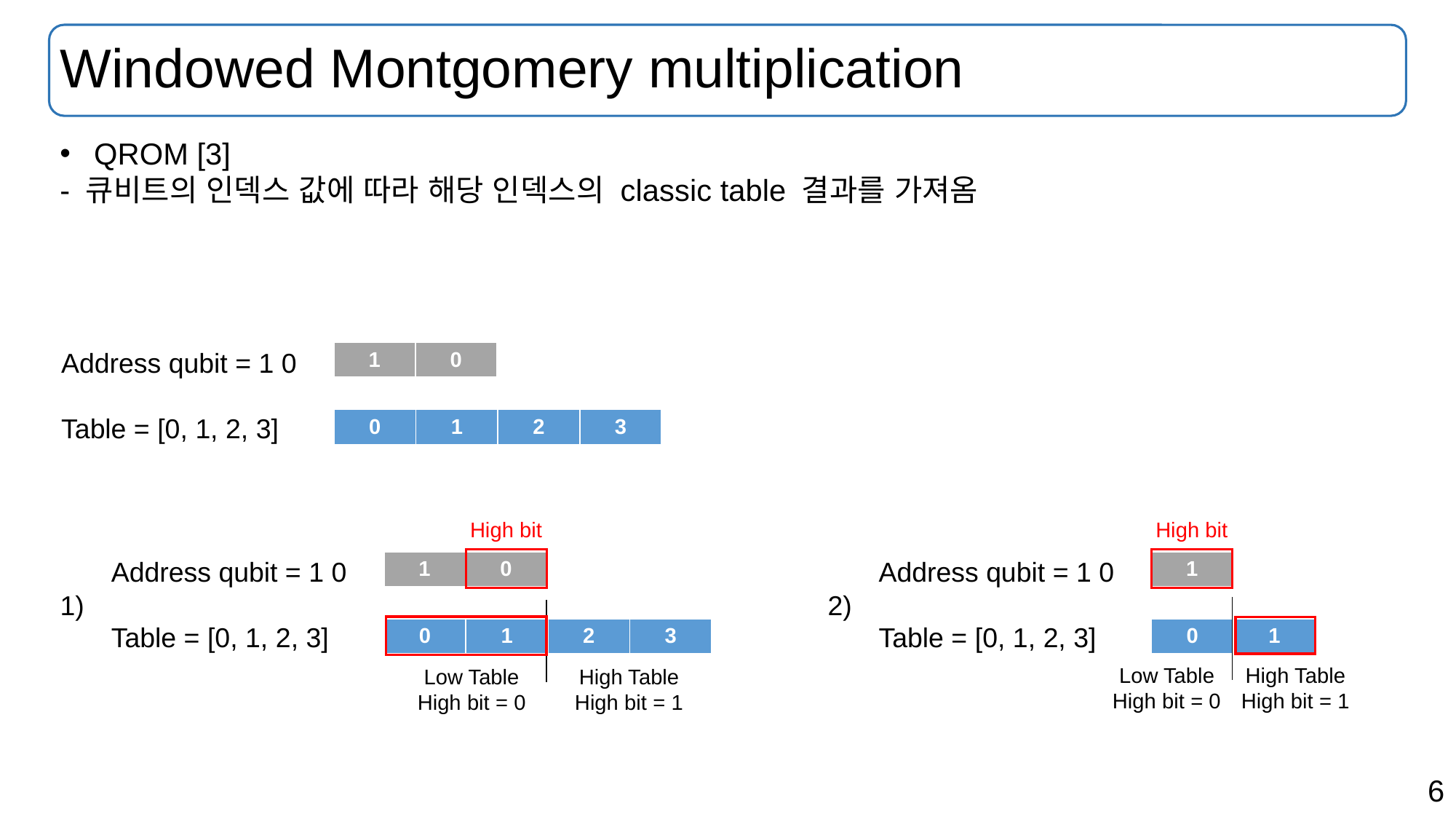

# Windowed Montgomery multiplication
QROM [3]
- 큐비트의 인덱스 값에 따라 해당 인덱스의 classic table 결과를 가져옴
Address qubit = 1 0

Table = [0, 1, 2, 3]
| 1 | 0 |
| --- | --- |
| 0 | 1 | 2 | 3 |
| --- | --- | --- | --- |
High bit
High bit
Address qubit = 1 0

Table = [0, 1, 2, 3]

Address qubit = 1 0

Table = [0, 1, 2, 3]

| 1 | 0 |
| --- | --- |
| 1 |
| --- |
1)
2)

| 0 | 1 | 2 | 3 |
| --- | --- | --- | --- |
| 0 | 1 |
| --- | --- |
Low Table
High bit = 0
High Table
High bit = 1
Low Table
High bit = 0
High Table
High bit = 1